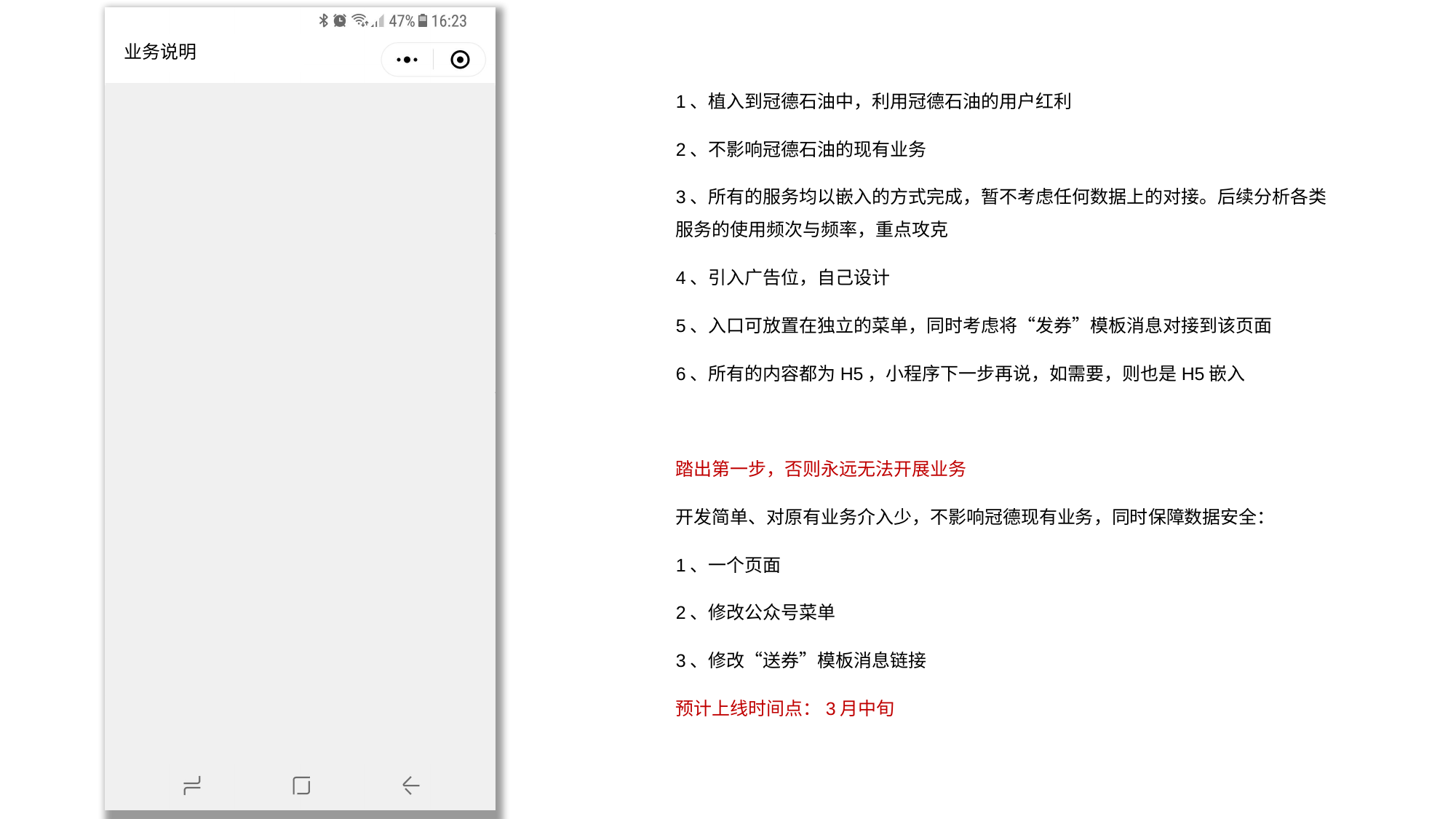

# 业务说明
1、植入到冠德石油中，利用冠德石油的用户红利
2、不影响冠德石油的现有业务
3、所有的服务均以嵌入的方式完成，暂不考虑任何数据上的对接。后续分析各类服务的使用频次与频率，重点攻克
4、引入广告位，自己设计
5、入口可放置在独立的菜单，同时考虑将“发券”模板消息对接到该页面
6、所有的内容都为H5，小程序下一步再说，如需要，则也是H5嵌入

踏出第一步，否则永远无法开展业务
开发简单、对原有业务介入少，不影响冠德现有业务，同时保障数据安全：
1、一个页面
2、修改公众号菜单
3、修改“送券”模板消息链接
预计上线时间点：3月中旬